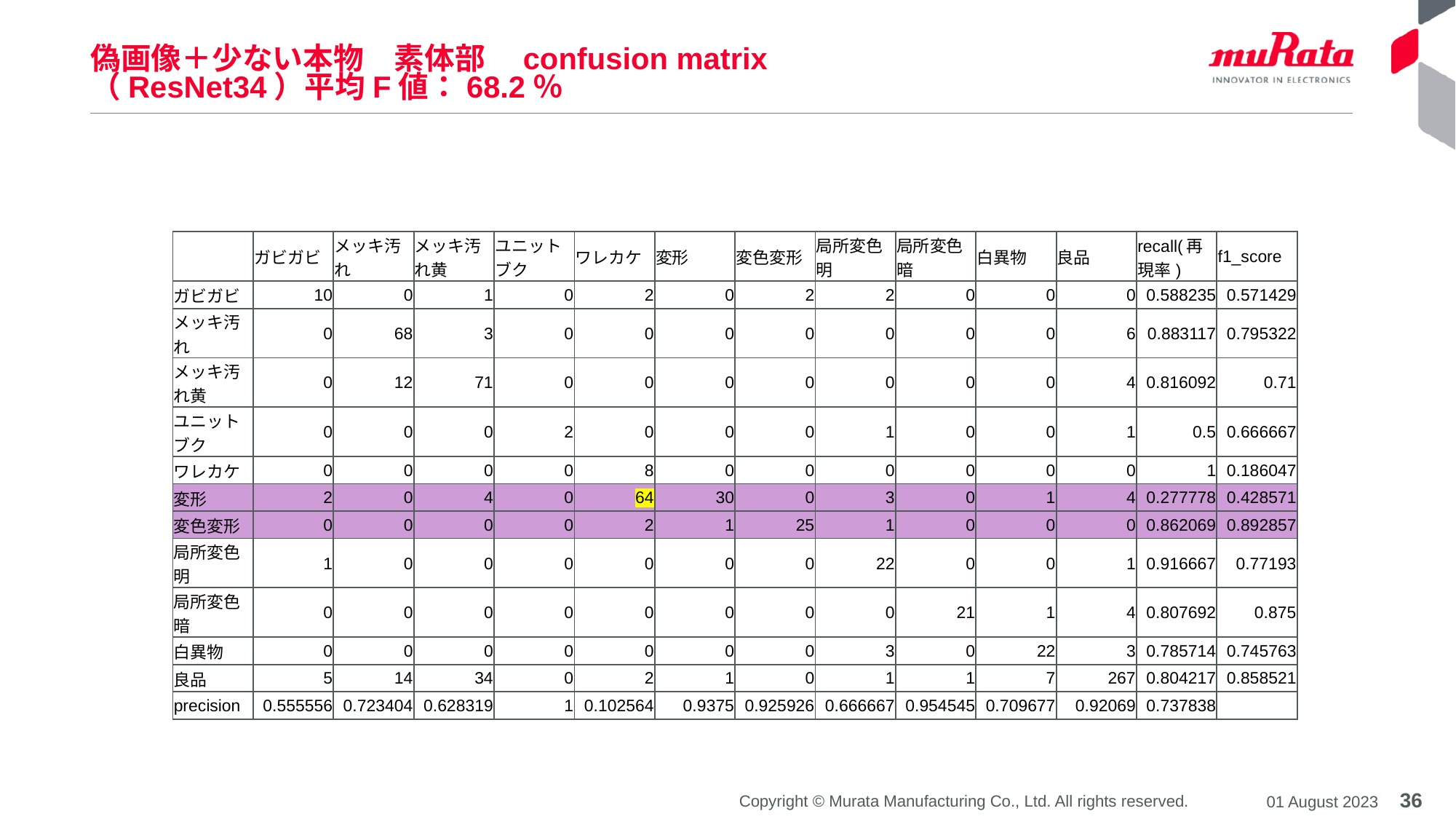

# 偽画像＋少ない本物　素体部　confusion matrix　 （ResNet34）平均F値：68.2％
|  | ガビガビ | メッキ汚れ | メッキ汚れ黄 | ユニットブク | ワレカケ | 変形 | 変色変形 | 局所変色明 | 局所変色暗 | 白異物 | 良品 | recall(再現率) | f1\_score |
| --- | --- | --- | --- | --- | --- | --- | --- | --- | --- | --- | --- | --- | --- |
| ガビガビ | 10 | 0 | 1 | 0 | 2 | 0 | 2 | 2 | 0 | 0 | 0 | 0.588235 | 0.571429 |
| メッキ汚れ | 0 | 68 | 3 | 0 | 0 | 0 | 0 | 0 | 0 | 0 | 6 | 0.883117 | 0.795322 |
| メッキ汚れ黄 | 0 | 12 | 71 | 0 | 0 | 0 | 0 | 0 | 0 | 0 | 4 | 0.816092 | 0.71 |
| ユニットブク | 0 | 0 | 0 | 2 | 0 | 0 | 0 | 1 | 0 | 0 | 1 | 0.5 | 0.666667 |
| ワレカケ | 0 | 0 | 0 | 0 | 8 | 0 | 0 | 0 | 0 | 0 | 0 | 1 | 0.186047 |
| 変形 | 2 | 0 | 4 | 0 | 64 | 30 | 0 | 3 | 0 | 1 | 4 | 0.277778 | 0.428571 |
| 変色変形 | 0 | 0 | 0 | 0 | 2 | 1 | 25 | 1 | 0 | 0 | 0 | 0.862069 | 0.892857 |
| 局所変色明 | 1 | 0 | 0 | 0 | 0 | 0 | 0 | 22 | 0 | 0 | 1 | 0.916667 | 0.77193 |
| 局所変色暗 | 0 | 0 | 0 | 0 | 0 | 0 | 0 | 0 | 21 | 1 | 4 | 0.807692 | 0.875 |
| 白異物 | 0 | 0 | 0 | 0 | 0 | 0 | 0 | 3 | 0 | 22 | 3 | 0.785714 | 0.745763 |
| 良品 | 5 | 14 | 34 | 0 | 2 | 1 | 0 | 1 | 1 | 7 | 267 | 0.804217 | 0.858521 |
| precision | 0.555556 | 0.723404 | 0.628319 | 1 | 0.102564 | 0.9375 | 0.925926 | 0.666667 | 0.954545 | 0.709677 | 0.92069 | 0.737838 |  |